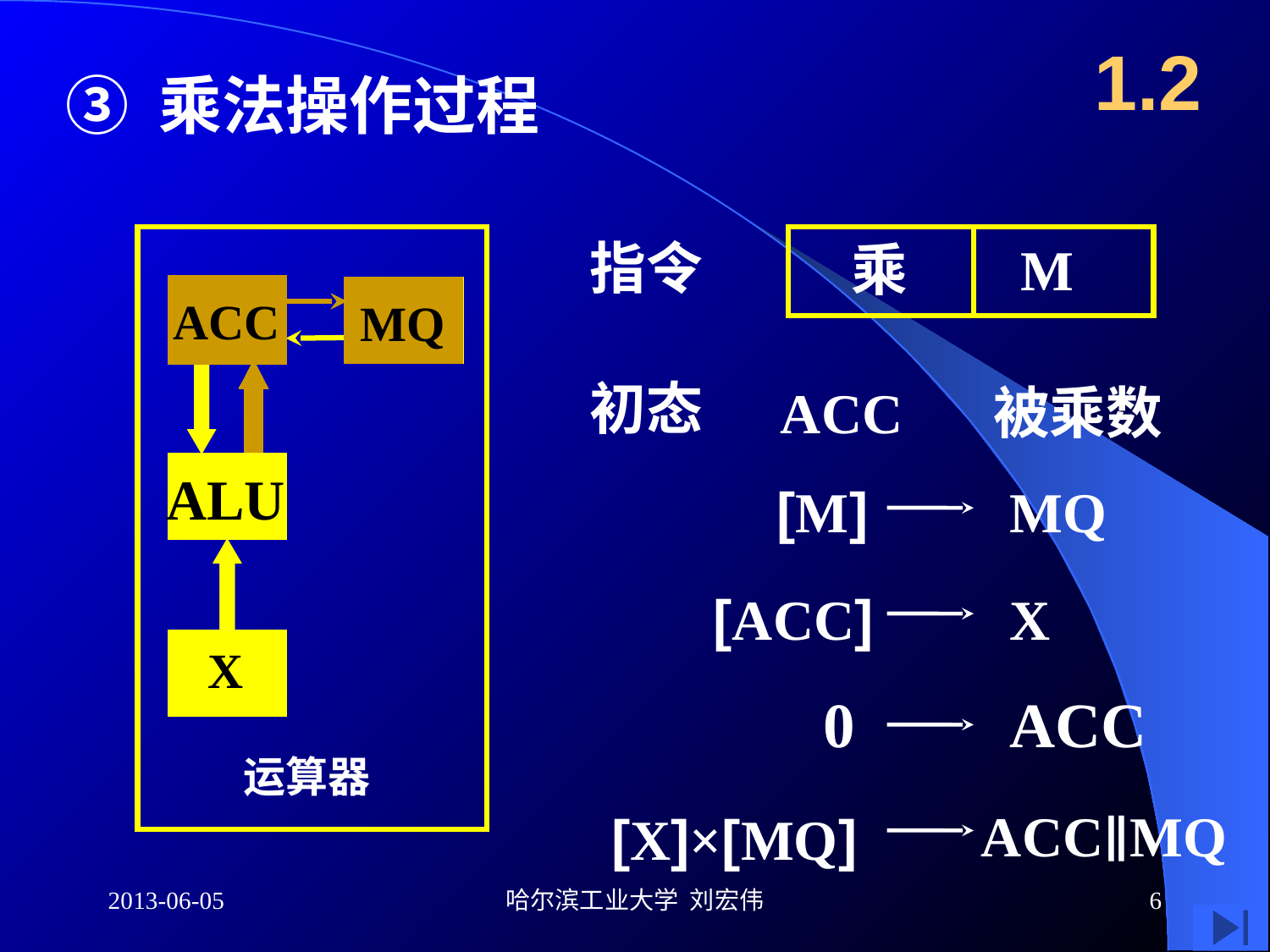

1.2
③ 乘法操作过程

指令

乘
M

ACC
MQ

ALU

X
运算器

ACC

MQ

ACC∥MQ

0
0
ACC

ACC
初态
ACC     被乘数

MQ
[M]
MQ

ALU

[X]×[MQ]
[ACC]
X

X

2013-06-05
哈尔滨工业大学  刘宏伟
6